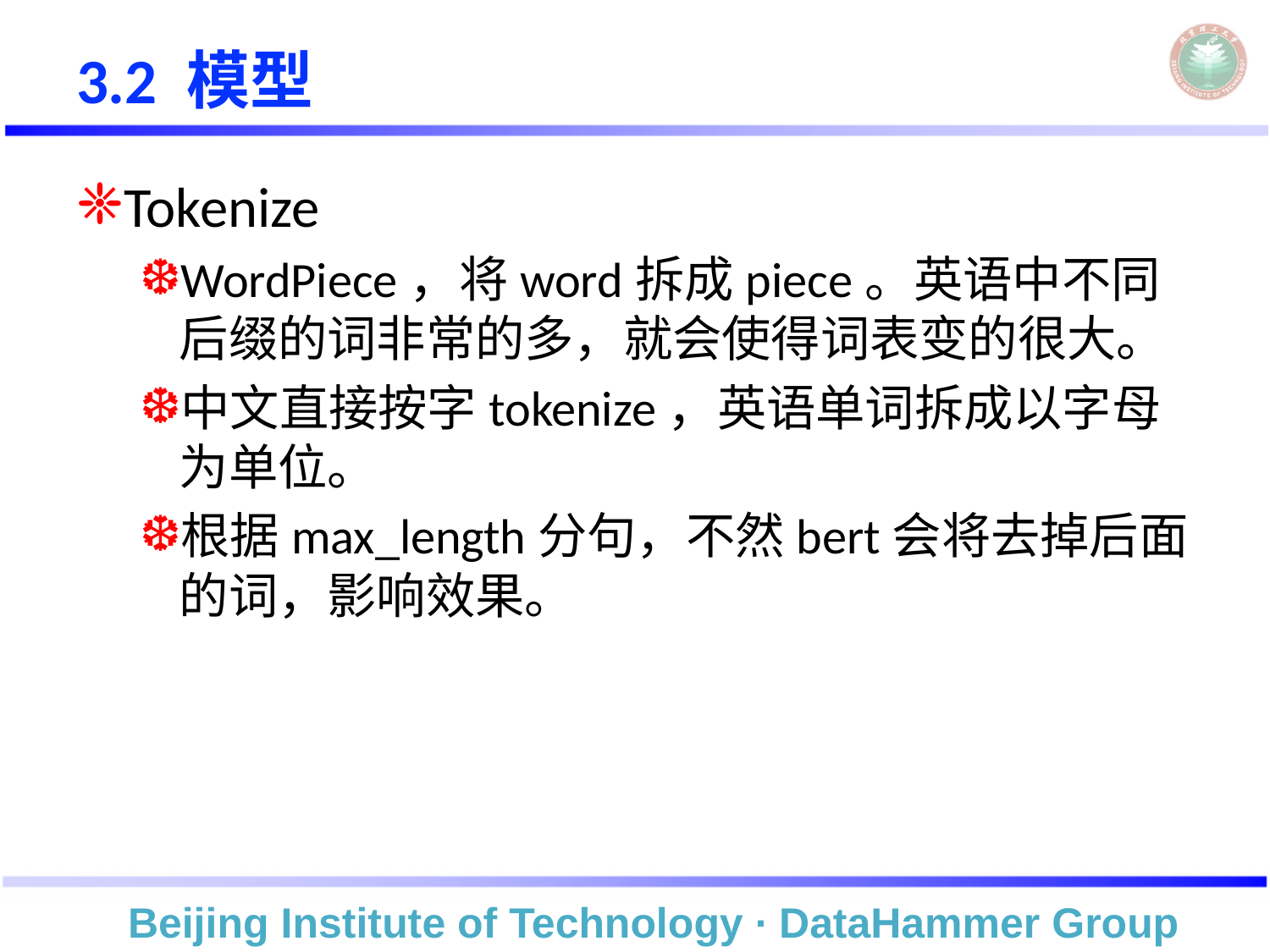

# 3.2 模型
Tokenize
WordPiece，将word拆成piece。英语中不同后缀的词非常的多，就会使得词表变的很大。
中文直接按字tokenize，英语单词拆成以字母为单位。
根据max_length分句，不然bert会将去掉后面的词，影响效果。